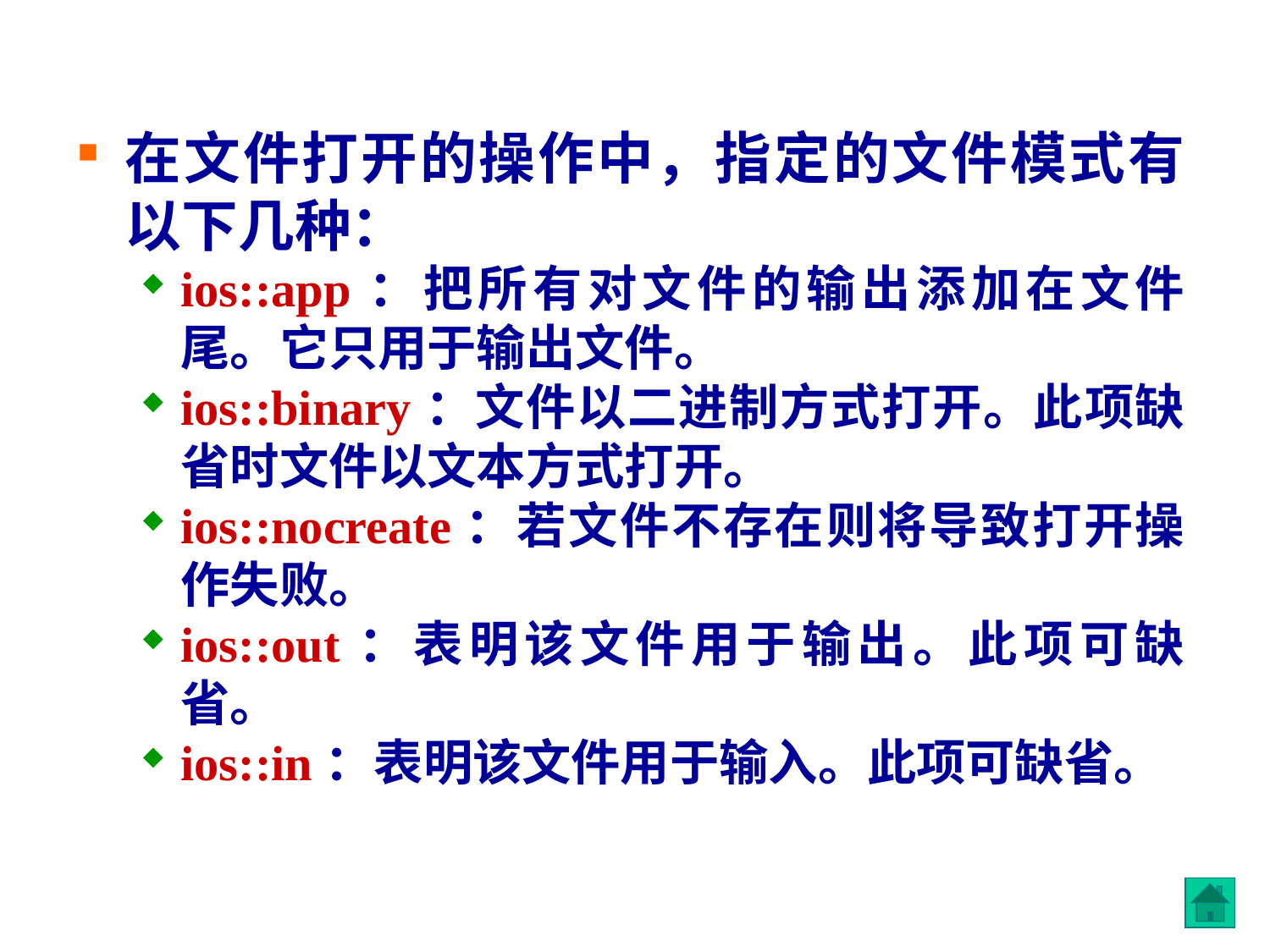

在文件打开的操作中，指定的文件模式有以下几种：
ios::app：把所有对文件的输出添加在文件尾。它只用于输出文件。
ios::binary：文件以二进制方式打开。此项缺省时文件以文本方式打开。
ios::nocreate：若文件不存在则将导致打开操作失败。
ios::out：表明该文件用于输出。此项可缺省。
ios::in：表明该文件用于输入。此项可缺省。
72